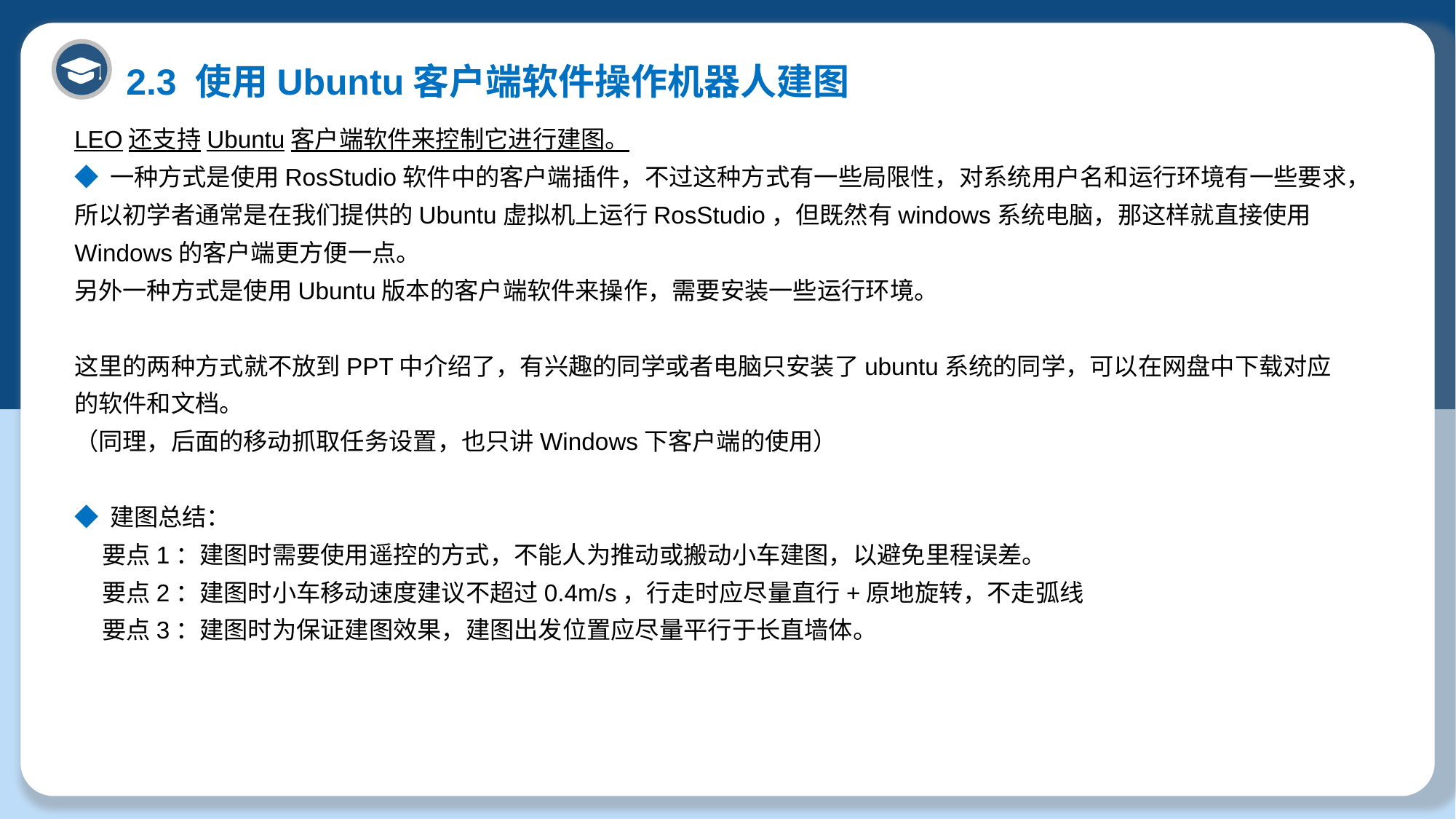

2.3 使用Ubuntu客户端软件操作机器人建图
LEO还支持Ubuntu客户端软件来控制它进行建图。
◆ 一种方式是使用RosStudio软件中的客户端插件，不过这种方式有一些局限性，对系统用户名和运行环境有一些要求，所以初学者通常是在我们提供的Ubuntu虚拟机上运行RosStudio，但既然有windows系统电脑，那这样就直接使用Windows的客户端更方便一点。
另外一种方式是使用Ubuntu版本的客户端软件来操作，需要安装一些运行环境。

这里的两种方式就不放到PPT中介绍了，有兴趣的同学或者电脑只安装了ubuntu系统的同学，可以在网盘中下载对应的软件和文档。
（同理，后面的移动抓取任务设置，也只讲Windows下客户端的使用）

◆ 建图总结：
    要点1：建图时需要使用遥控的方式，不能人为推动或搬动小车建图，以避免里程误差。
    要点2：建图时小车移动速度建议不超过0.4m/s，行走时应尽量直行+原地旋转，不走弧线
    要点3：建图时为保证建图效果，建图出发位置应尽量平行于长直墙体。